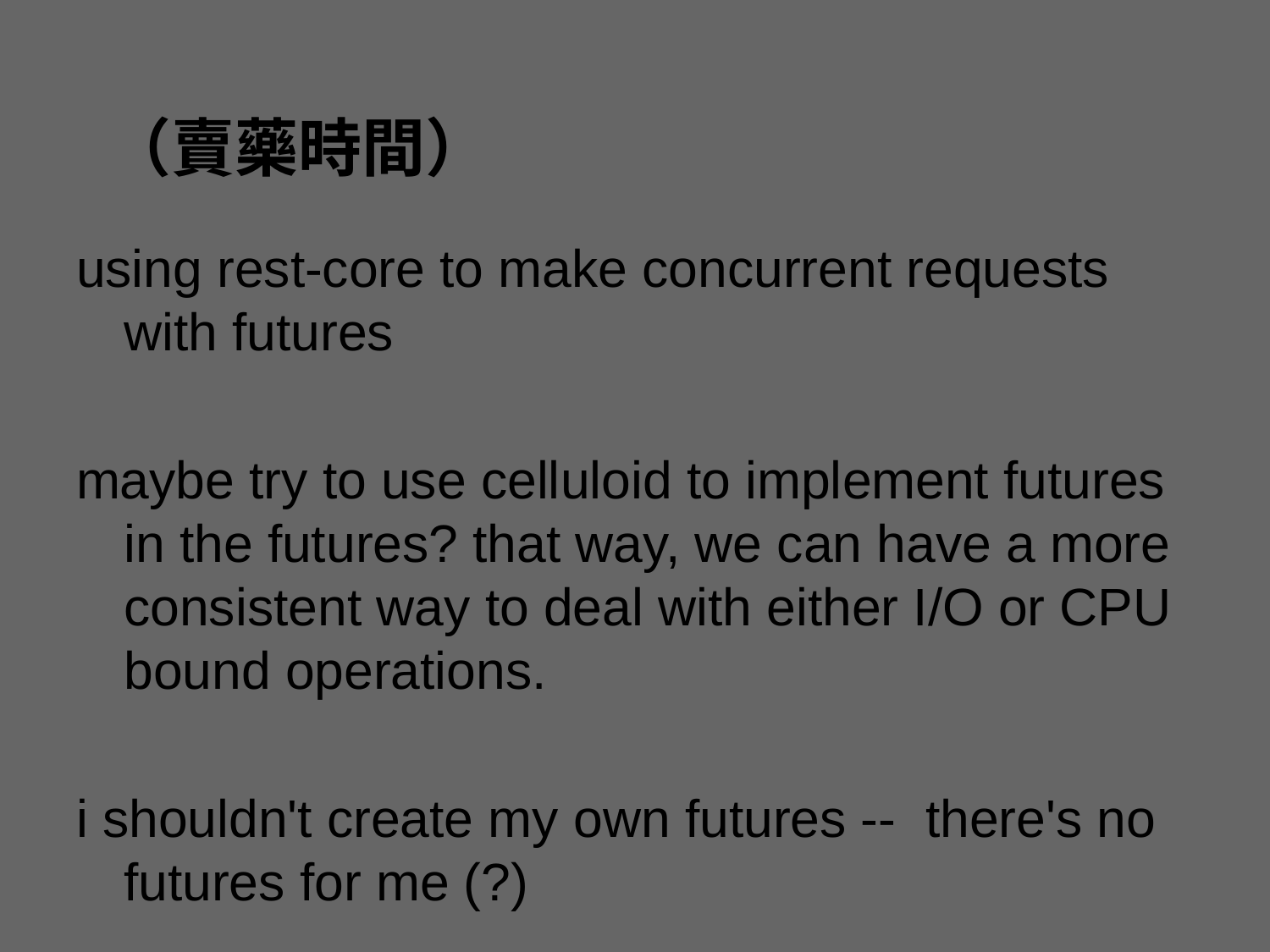

# （賣藥時間）
using rest-core to make concurrent requests with futures

maybe try to use celluloid to implement futures in the futures? that way, we can have a more consistent way to deal with either I/O or CPU bound operations.

i shouldn't create my own futures --  there's no futures for me (?)